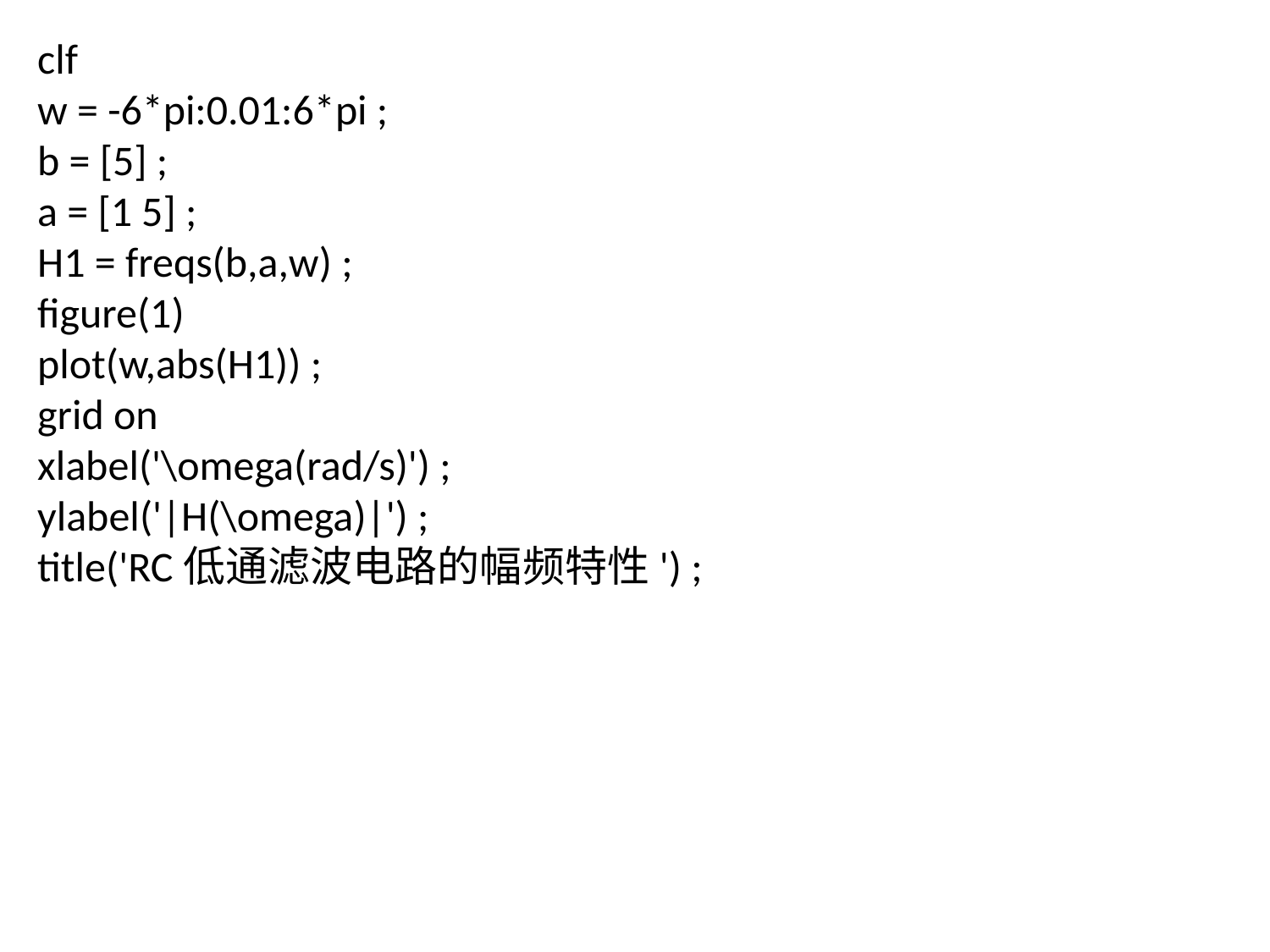

clf
w = -6*pi:0.01:6*pi ;
b = [5] ;
a = [1 5] ;
H1 = freqs(b,a,w) ;
figure(1)
plot(w,abs(H1)) ;
grid on
xlabel('\omega(rad/s)') ;
ylabel('|H(\omega)|') ;
title('RC低通滤波电路的幅频特性') ;